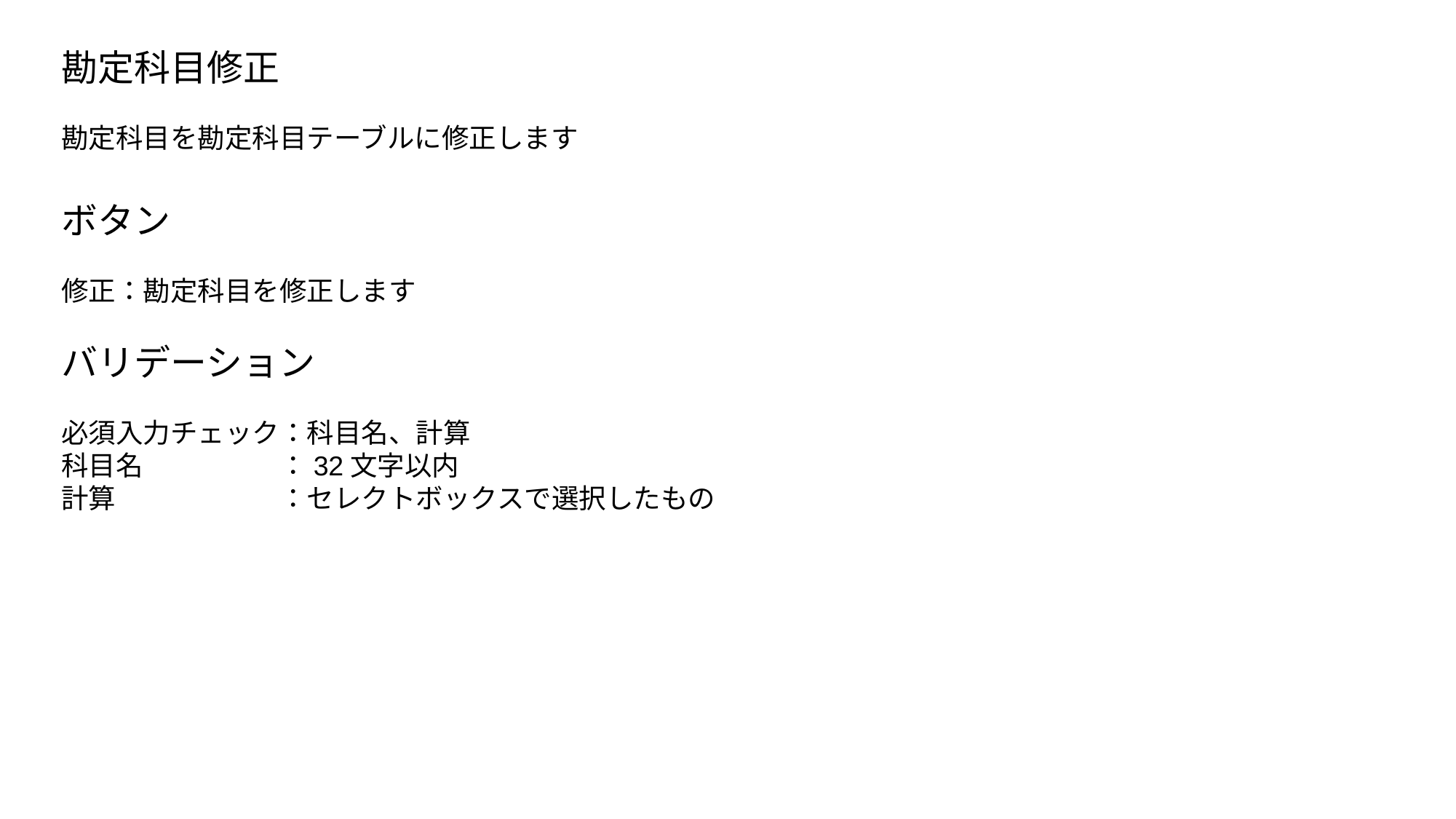

勘定科目修正

勘定科目を勘定科目テーブルに修正します

ボタン

修正：勘定科目を修正します

バリデーション

必須入力チェック：科目名、計算
科目名　　　　　：32文字以内
計算　　　　　　：セレクトボックスで選択したもの